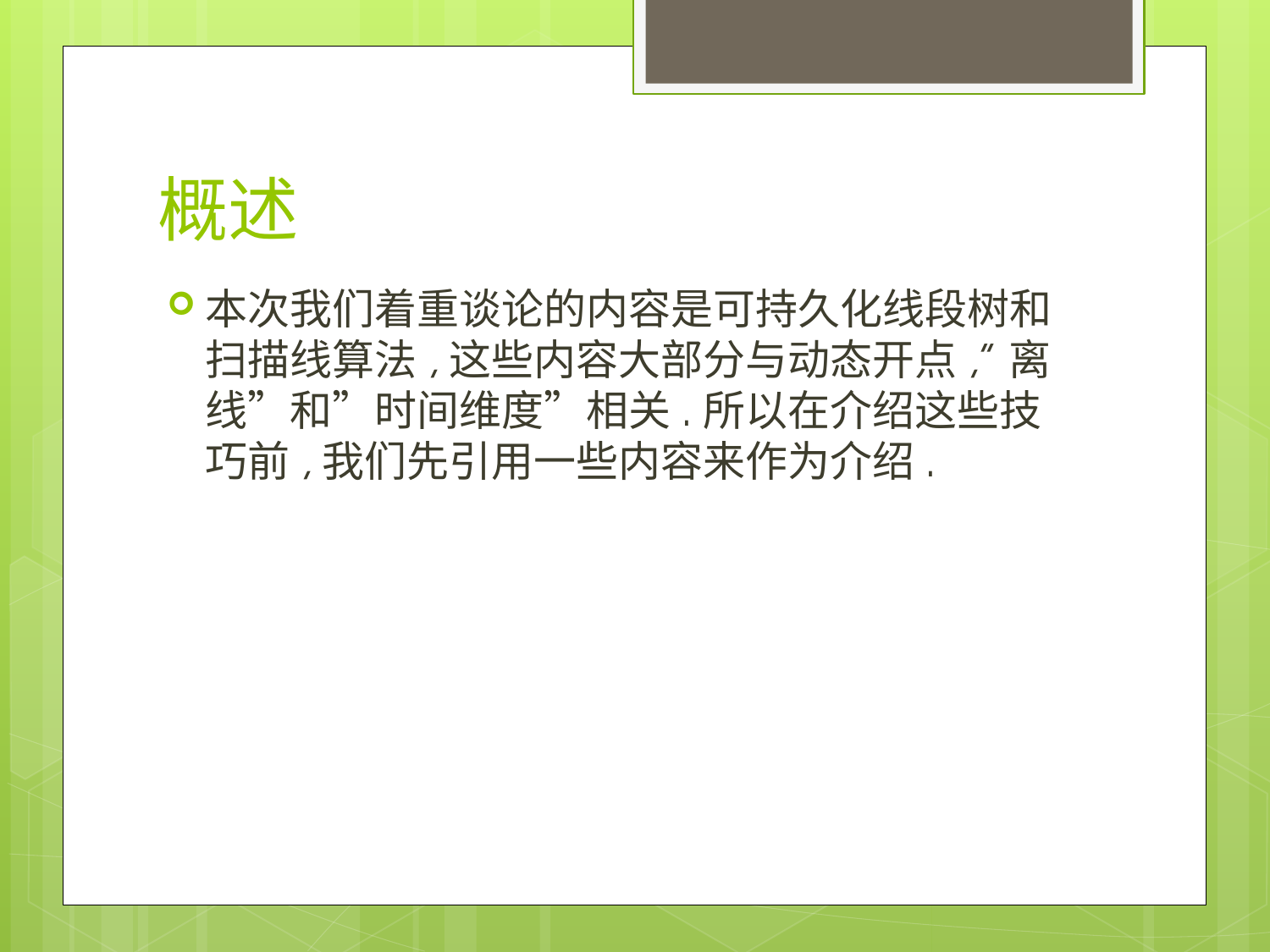

# 概述
本次我们着重谈论的内容是可持久化线段树和扫描线算法,这些内容大部分与动态开点,”离线”和”时间维度”相关.所以在介绍这些技巧前,我们先引用一些内容来作为介绍.